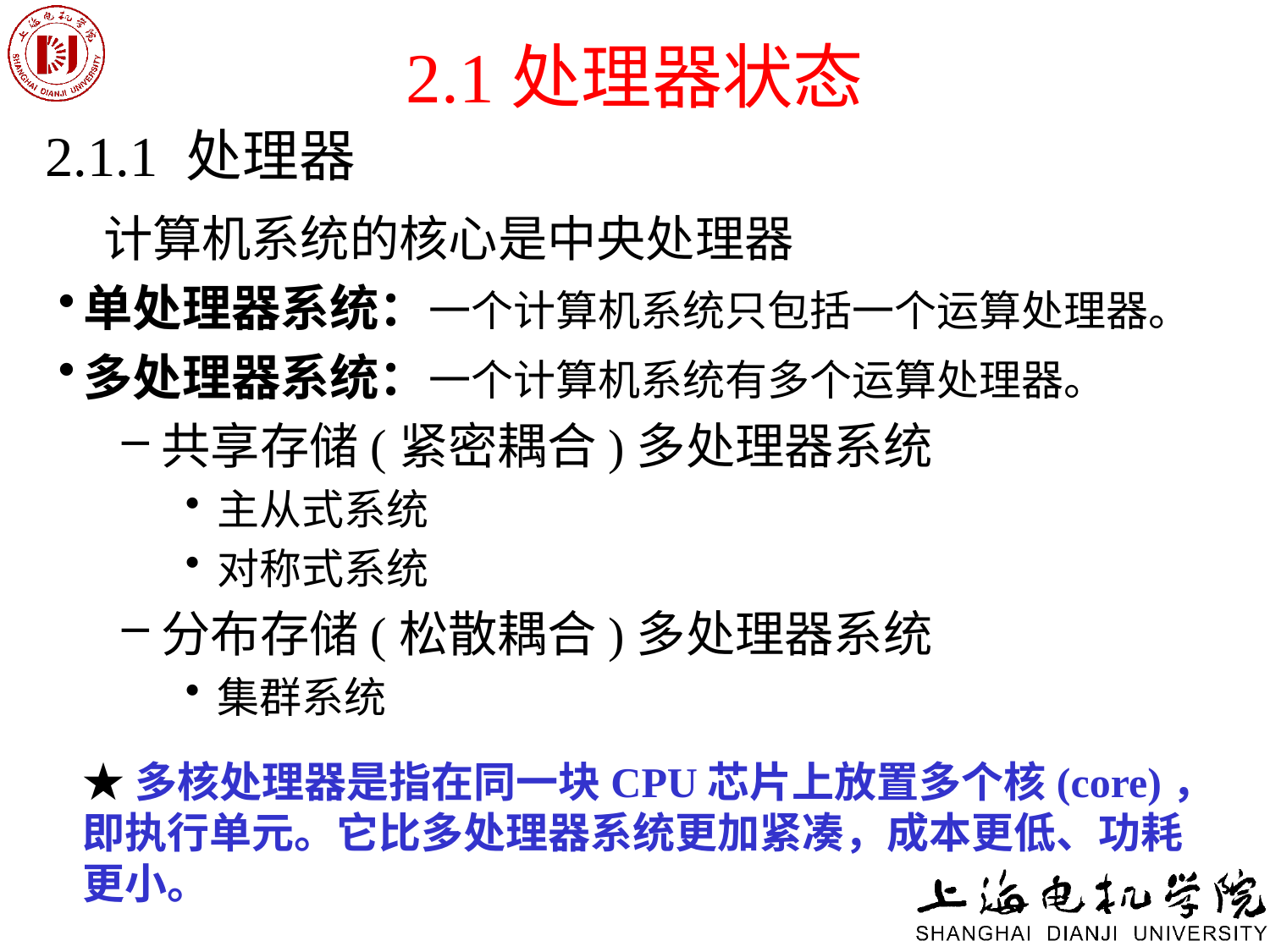

# 2.1处理器状态
2.1.1 处理器
   计算机系统的核心是中央处理器
单处理器系统：一个计算机系统只包括一个运算处理器。
多处理器系统：一个计算机系统有多个运算处理器。
共享存储(紧密耦合)多处理器系统
主从式系统
对称式系统
分布存储(松散耦合)多处理器系统
集群系统
★多核处理器是指在同一块CPU芯片上放置多个核(core)，即执行单元。它比多处理器系统更加紧凑，成本更低、功耗更小。